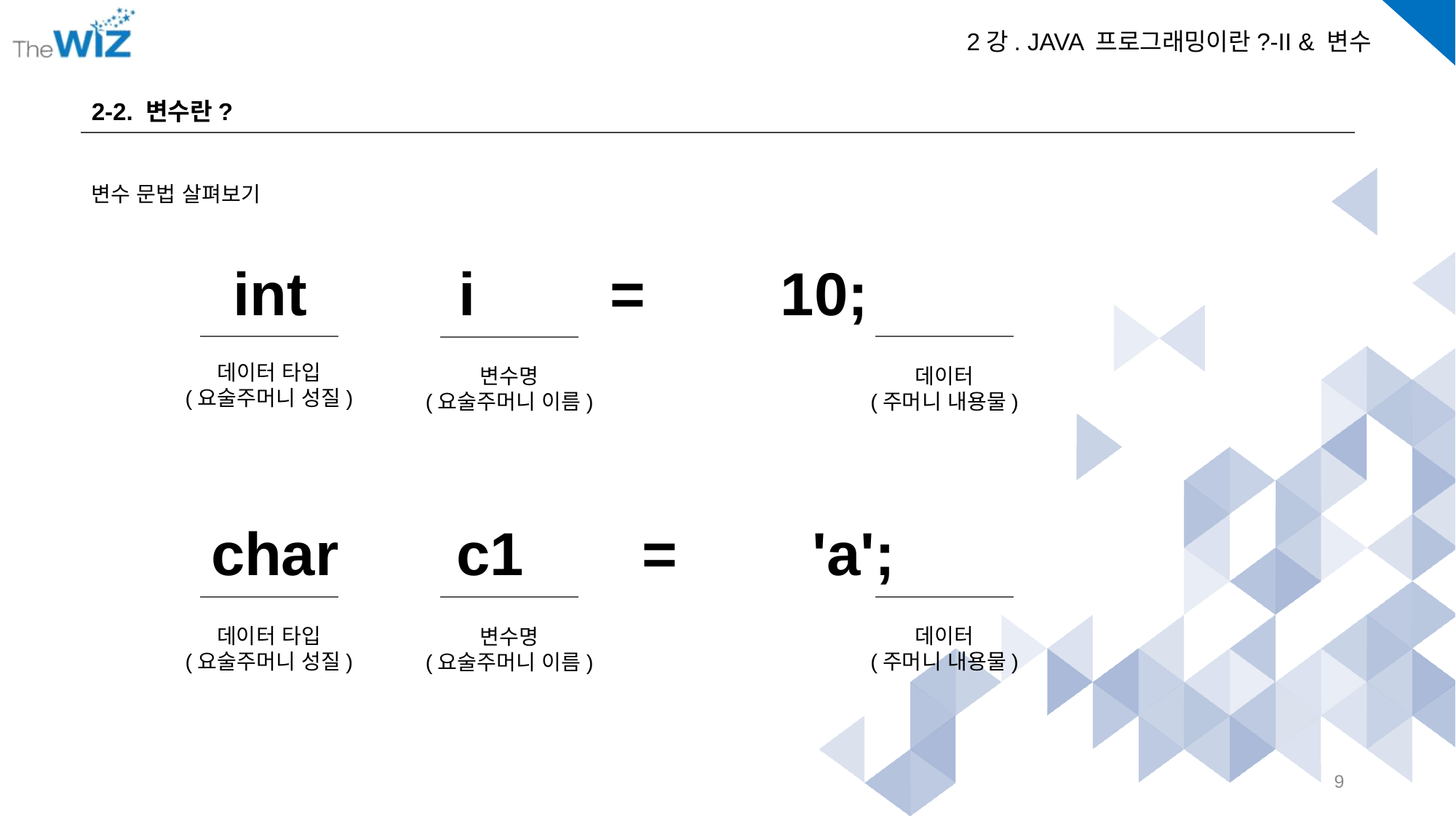

2-2. 변수란?
변수 문법 살펴보기
int         i        =        10;
데이터 타입
(요술주머니 성질)
데이터
(주머니 내용물)
변수명
(요술주머니 이름)
char       c1       =        'a';
데이터 타입
(요술주머니 성질)
데이터
(주머니 내용물)
변수명
(요술주머니 이름)
9